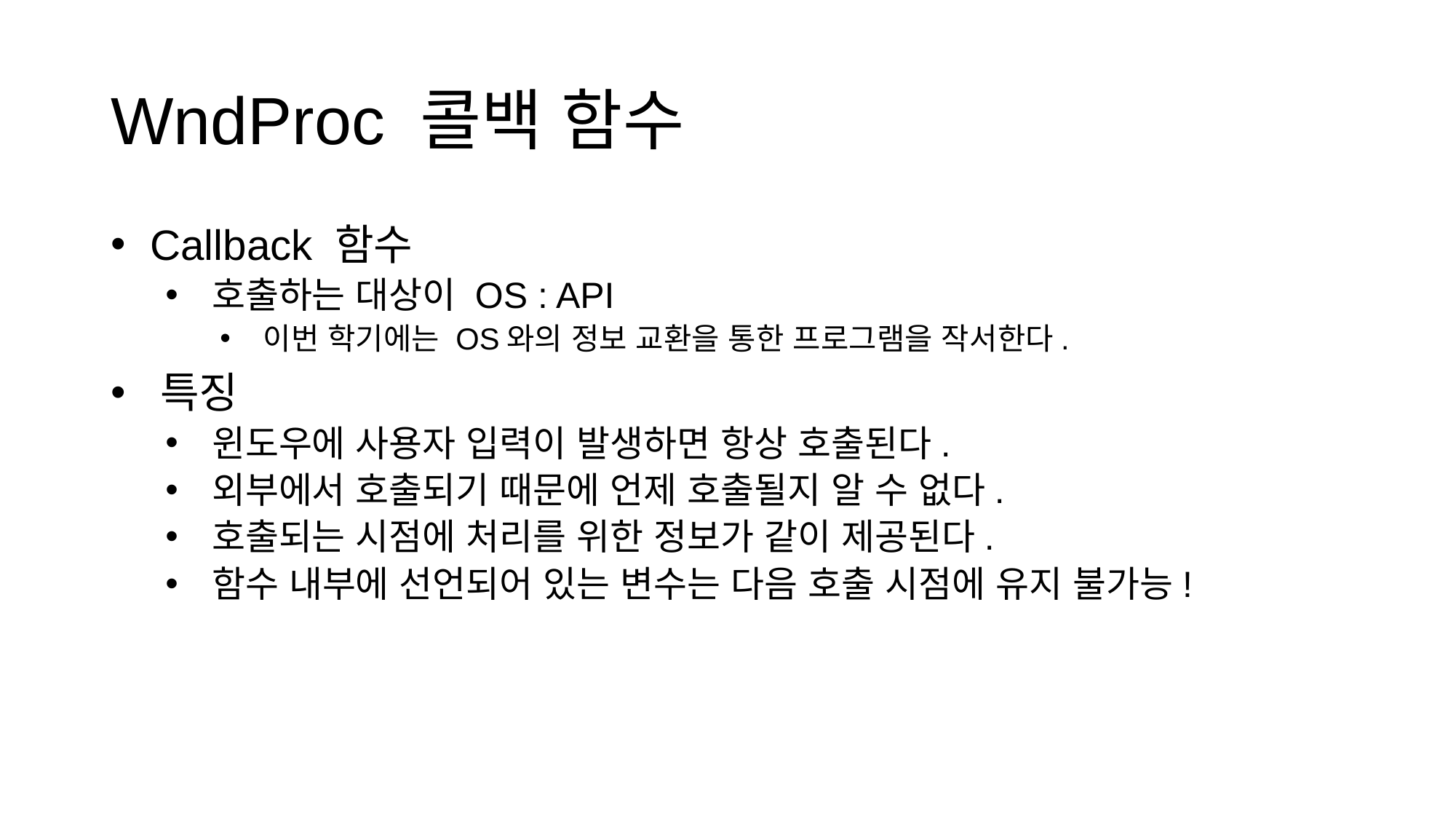

# WndProc 콜백 함수
 Callback 함수
 호출하는 대상이 OS : API
 이번 학기에는 OS와의 정보 교환을 통한 프로그램을 작서한다.
 특징
 윈도우에 사용자 입력이 발생하면 항상 호출된다.
 외부에서 호출되기 때문에 언제 호출될지 알 수 없다.
 호출되는 시점에 처리를 위한 정보가 같이 제공된다.
 함수 내부에 선언되어 있는 변수는 다음 호출 시점에 유지 불가능!